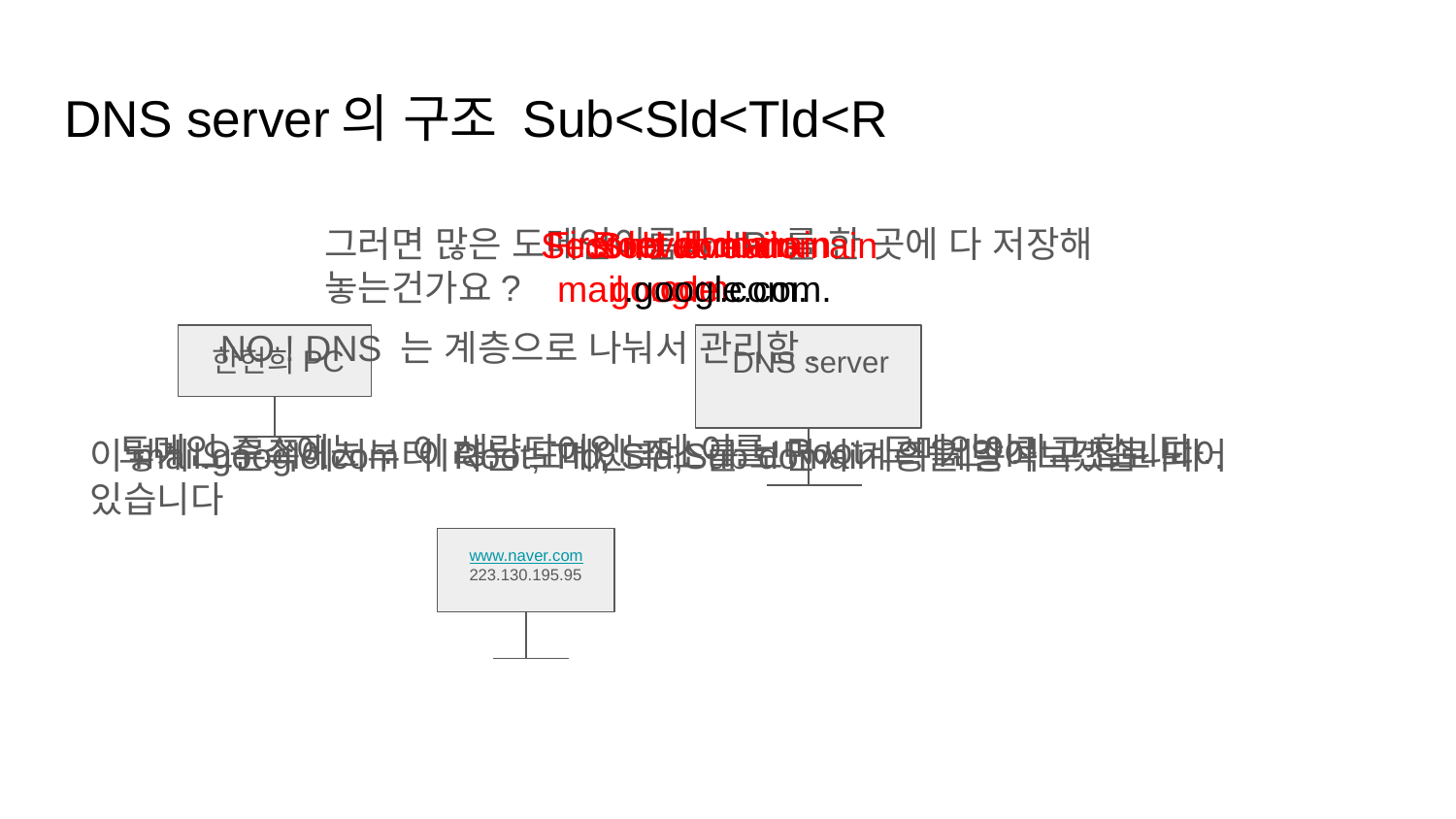

# DNS server의 구조 Sub<Sld<Tld<R

First level domain
.com.
Root domain
.
그러면 많은 도메인이름과 IP 를 한 곳에 다 저장해 놓는건가요?
Sub domain
mail.google.com.
Second level domain
google.com.
NO ! DNS 는 계층으로 나눠서 관리함.

한현희PC

DNS server

www.naver.com
223.130.195.95

도메인 주소에는 . 이 생략되어있는데 이를 Root 도메인이라고 합니다.
mail.google.com 이라는 도메인 주소를 보면서 계층을 알아보겠습니다.
이렇게 오른쪽에서부터 Root, Tld, Sld,Sub domain 의 계층적 구조로 되어 있습니다